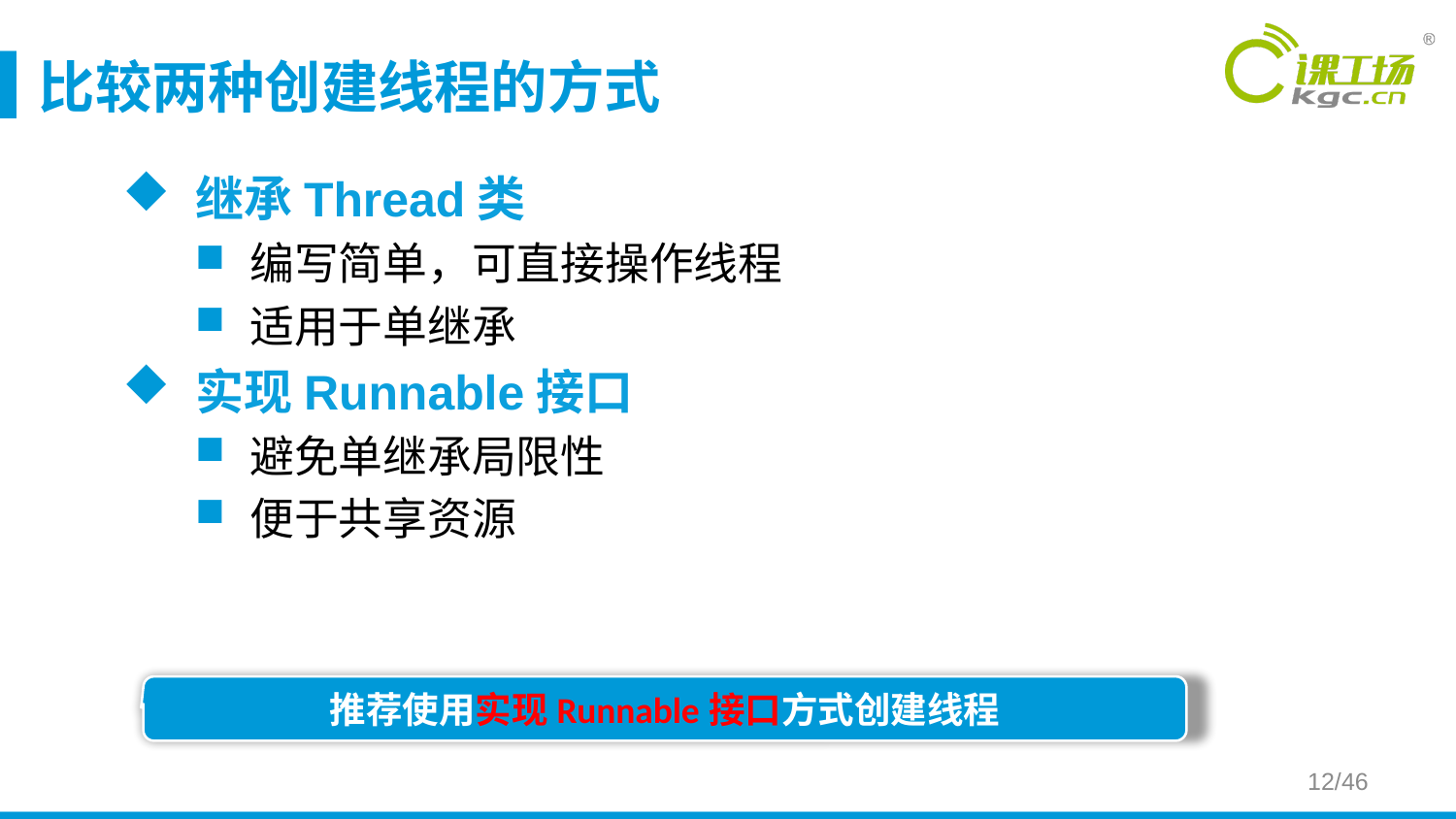

# 比较两种创建线程的方式
继承Thread类
编写简单，可直接操作线程
适用于单继承
实现Runnable接口
避免单继承局限性
便于共享资源
推荐使用实现Runnable接口方式创建线程
12/46